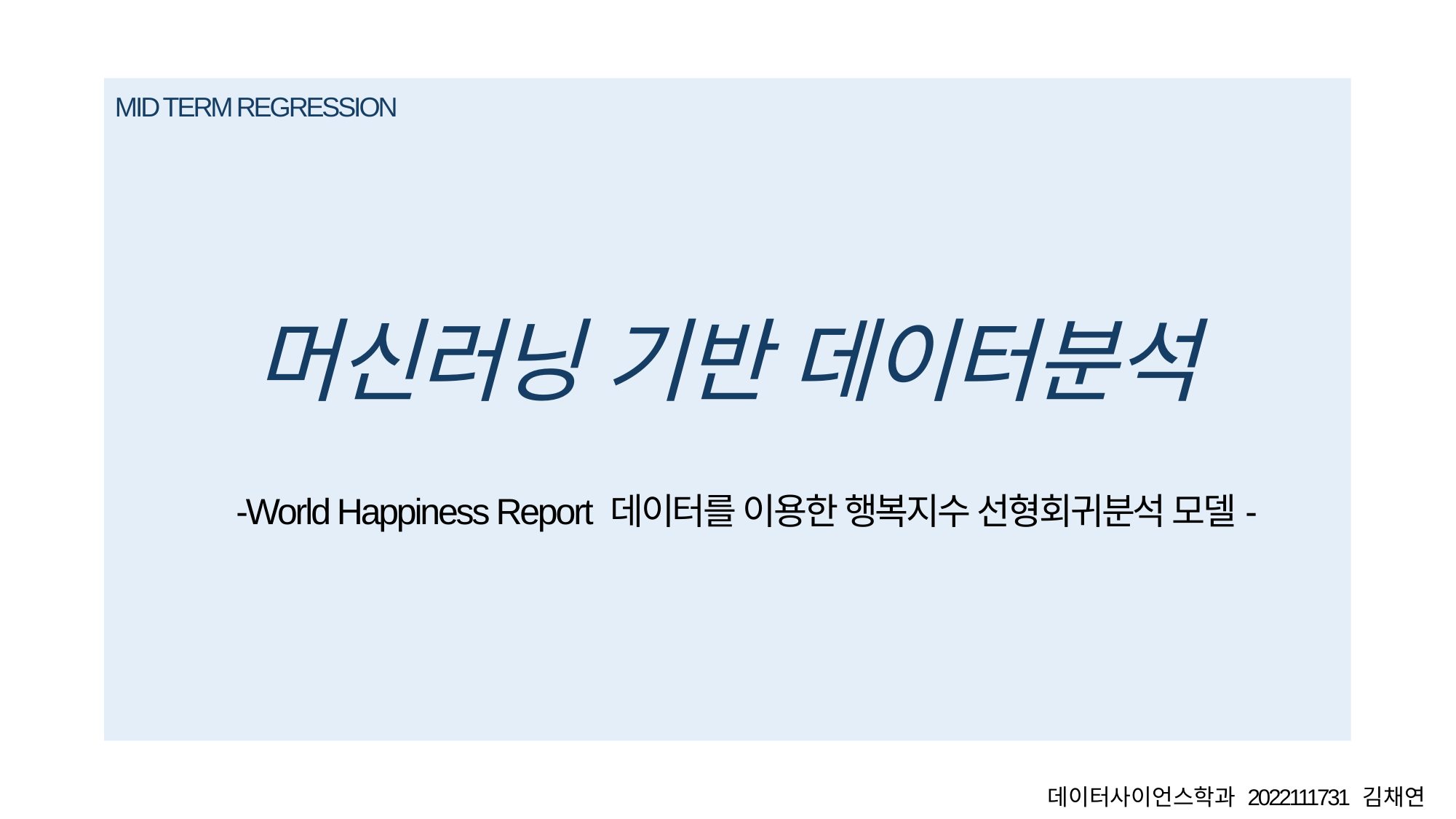

MID TERM REGRESSION
# 머신러닝 기반 데이터분석
-World Happiness Report 데이터를 이용한 행복지수 선형회귀분석 모델-
데이터사이언스학과 2022111731 김채연